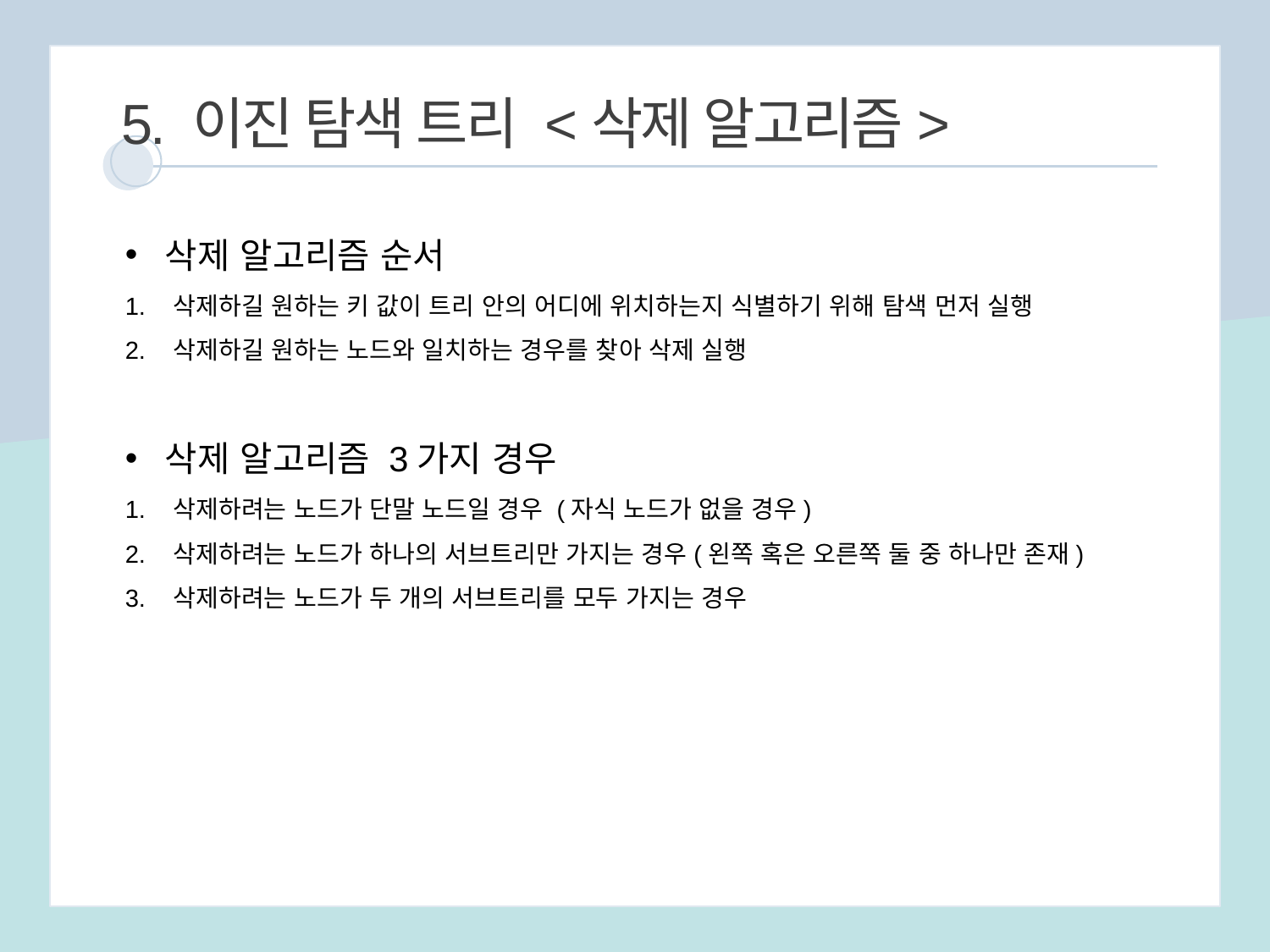

5. 이진 탐색 트리 <삭제 알고리즘>
삭제 알고리즘 순서
삭제하길 원하는 키 값이 트리 안의 어디에 위치하는지 식별하기 위해 탐색 먼저 실행
삭제하길 원하는 노드와 일치하는 경우를 찾아 삭제 실행
삭제 알고리즘 3가지 경우
삭제하려는 노드가 단말 노드일 경우 (자식 노드가 없을 경우)
삭제하려는 노드가 하나의 서브트리만 가지는 경우(왼쪽 혹은 오른쪽 둘 중 하나만 존재)
삭제하려는 노드가 두 개의 서브트리를 모두 가지는 경우